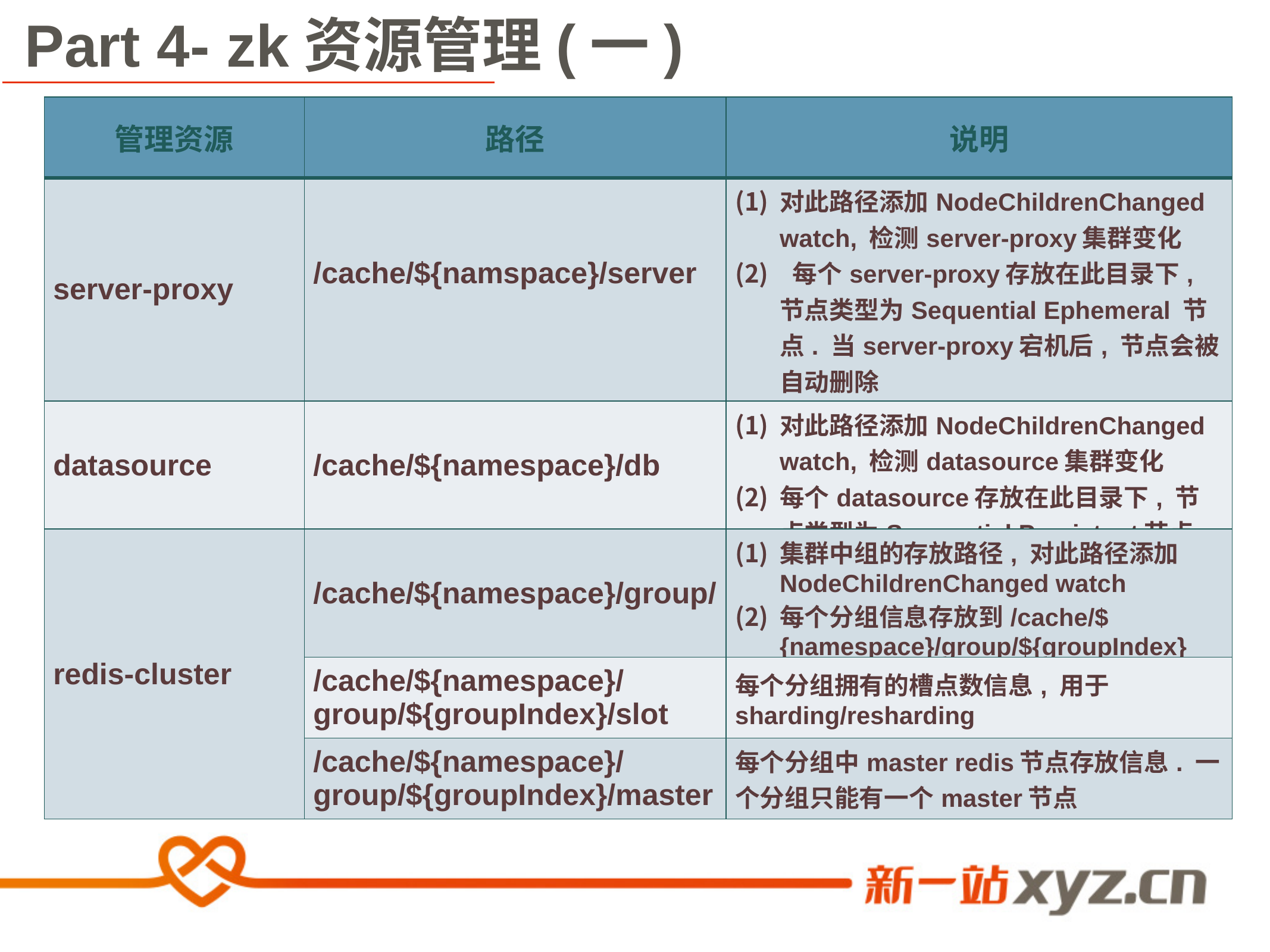

Part 4- zk资源管理(一)

| 管理资源 | 路径 | 说明 |
| --- | --- | --- |
| server-proxy | /cache/${namspace}/server | 对此路径添加NodeChildrenChanged watch, 检测server-proxy集群变化 每个server-proxy存放在此目录下, 节点类型为Sequential Ephemeral 节点. 当server-proxy宕机后, 节点会被自动删除 |
| datasource | /cache/${namespace}/db | 对此路径添加NodeChildrenChanged watch, 检测datasource集群变化 每个datasource存放在此目录下, 节点类型为Sequential Persistent节点. |
| redis-cluster | /cache/${namespace}/group/ | 集群中组的存放路径, 对此路径添加NodeChildrenChanged watch 每个分组信息存放到/cache/${namespace}/group/${groupIndex} |
|  | /cache/${namespace}/group/${groupIndex}/slot | 每个分组拥有的槽点数信息, 用于sharding/resharding |
|  | /cache/${namespace}/group/${groupIndex}/master | 每个分组中master redis节点存放信息. 一个分组只能有一个master节点 |